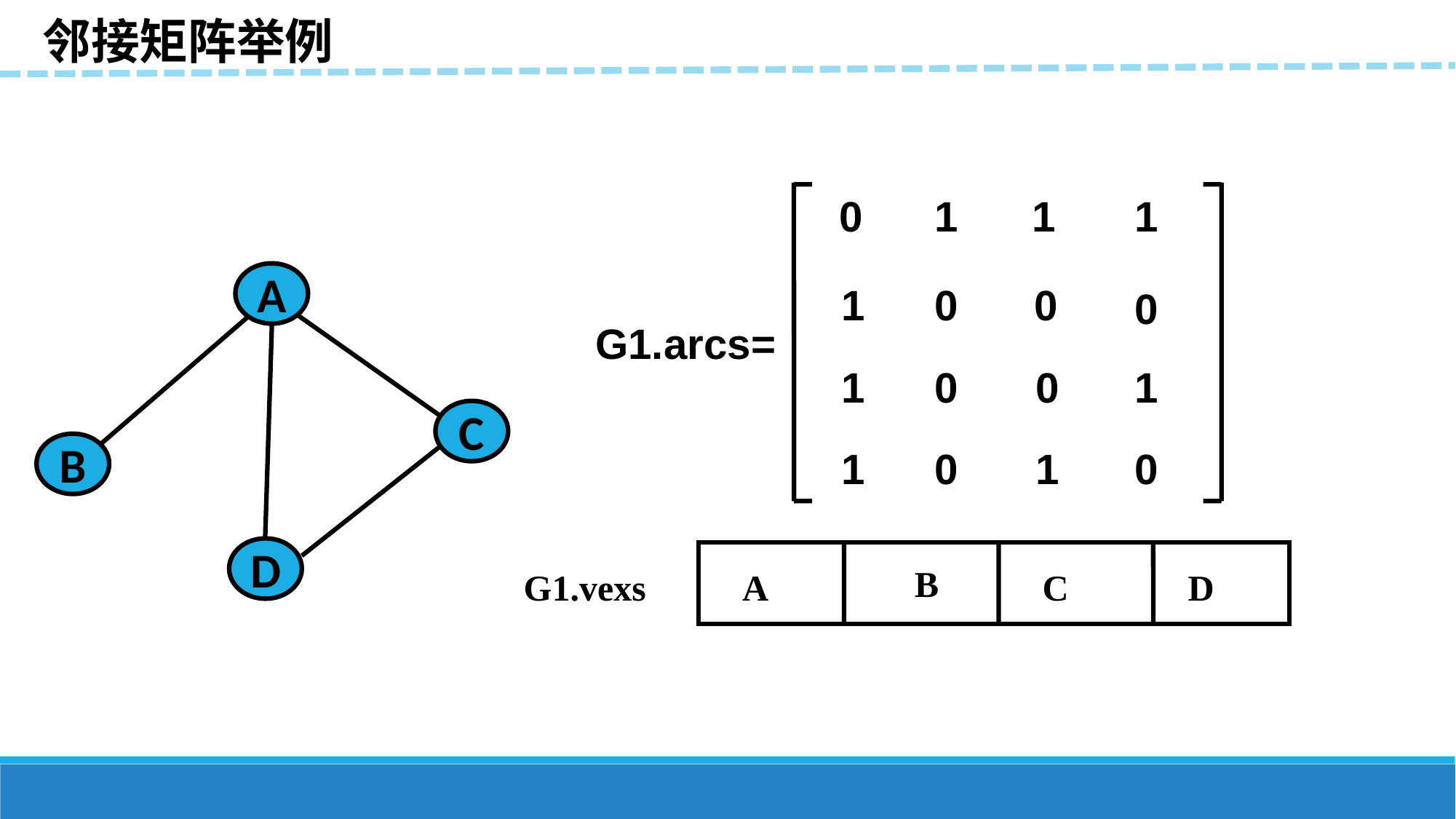

邻接矩阵举例

0
1
1
1

1
0
0
0
1
0
0
1
1
0
1
0

G1.arcs=
A

C
B

D

B
A
C
D
G1.vexs